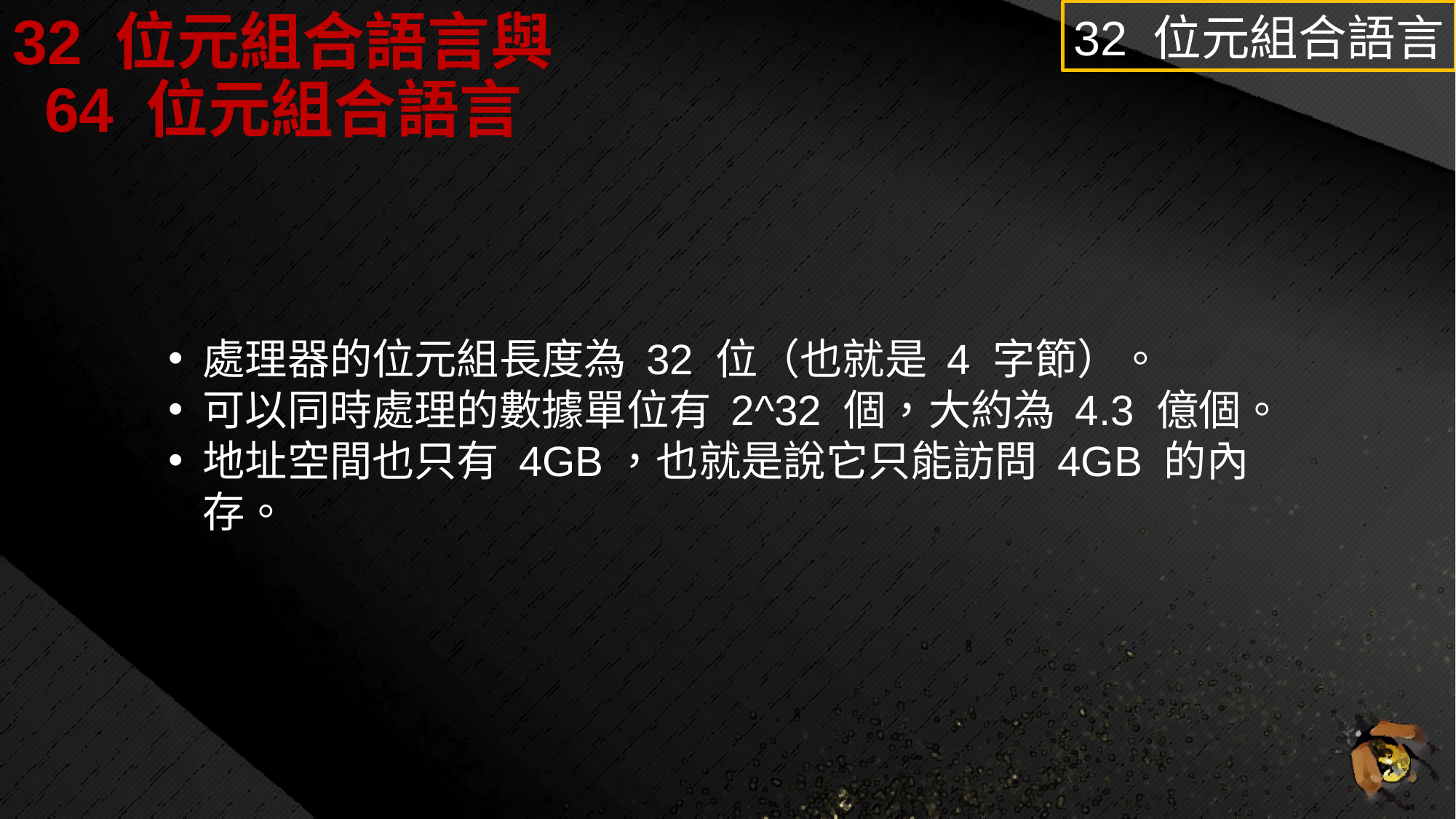

32 位元組合語言與 64 位元組合語言
32 位元組合語言
處理器的位元組長度為 32 位（也就是 4 字節）。
可以同時處理的數據單位有 2^32 個，大約為 4.3 億個。
地址空間也只有 4GB，也就是說它只能訪問 4GB 的內存。